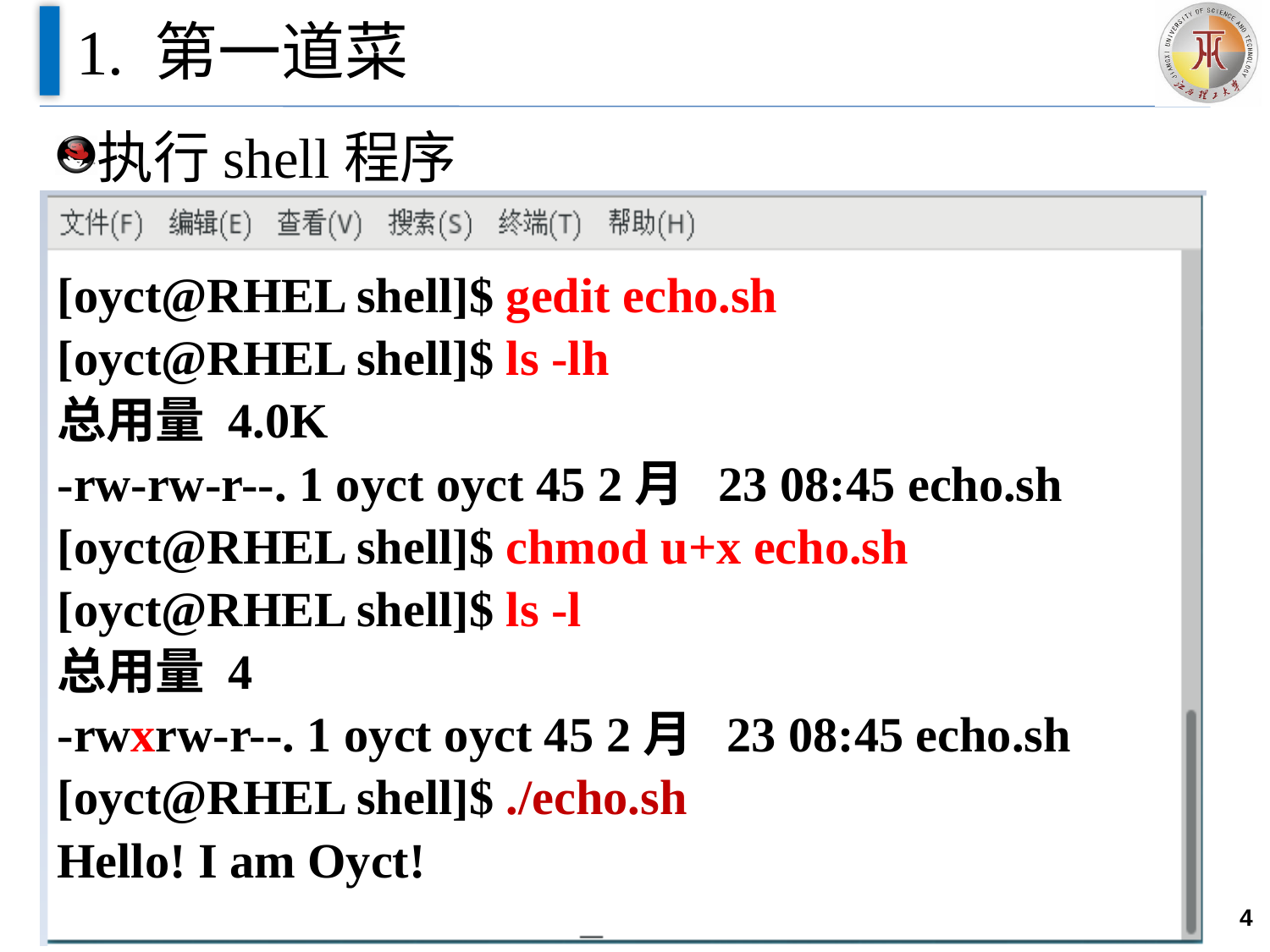

# 1. 第一道菜
执行shell程序
[oyct@RHEL shell]$ gedit echo.sh
[oyct@RHEL shell]$ ls -lh
总用量 4.0K
-rw-rw-r--. 1 oyct oyct 45 2月  23 08:45 echo.sh
[oyct@RHEL shell]$ chmod u+x echo.sh
[oyct@RHEL shell]$ ls -l
总用量 4
-rwxrw-r--. 1 oyct oyct 45 2月  23 08:45 echo.sh
[oyct@RHEL shell]$ ./echo.sh
Hello! I am Oyct!

4